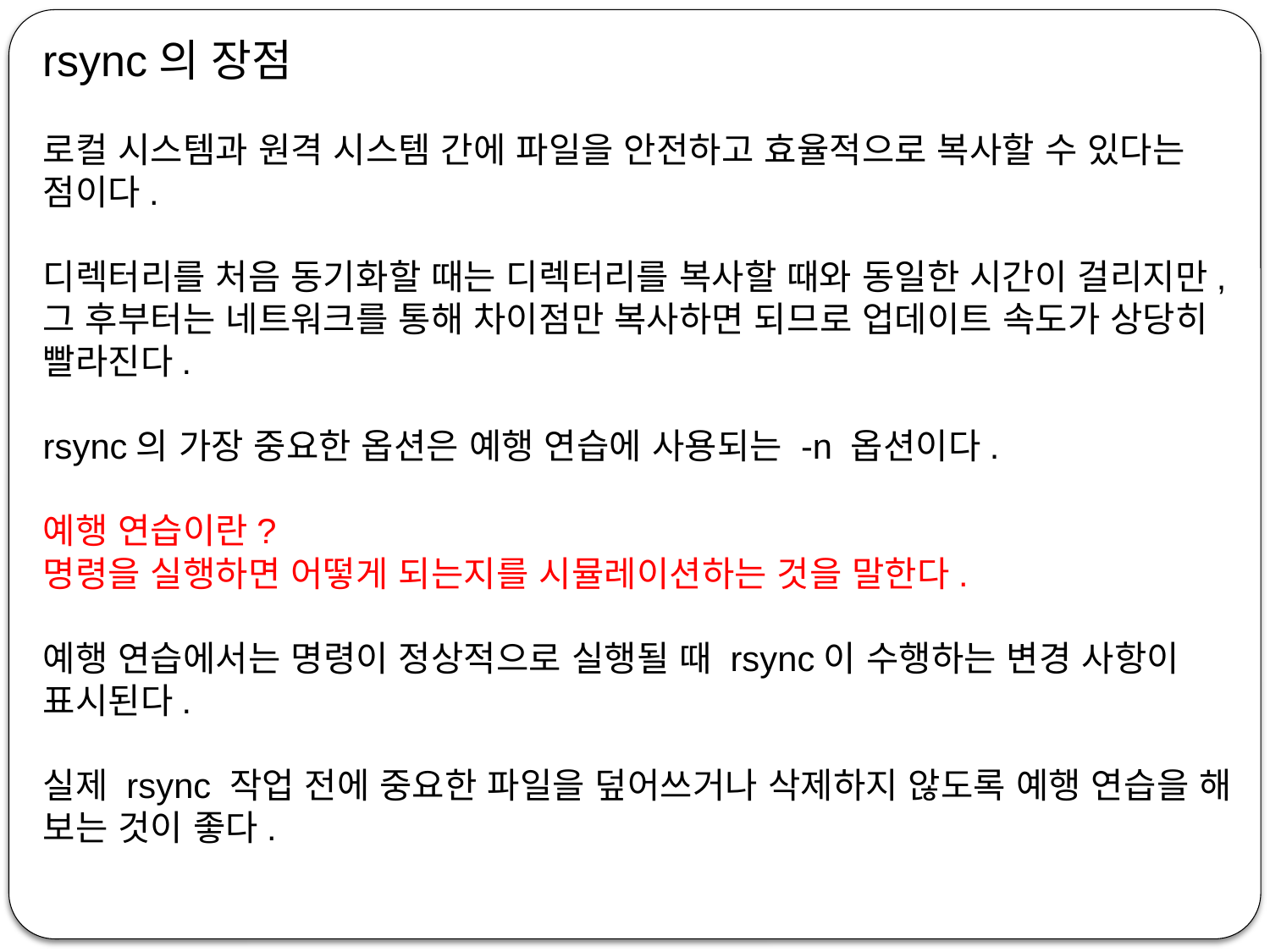

rsync의 장점

로컬 시스템과 원격 시스템 간에 파일을 안전하고 효율적으로 복사할 수 있다는 점이다.

디렉터리를 처음 동기화할 때는 디렉터리를 복사할 때와 동일한 시간이 걸리지만, 그 후부터는 네트워크를 통해 차이점만 복사하면 되므로 업데이트 속도가 상당히 빨라진다.

rsync의 가장 중요한 옵션은 예행 연습에 사용되는 -n 옵션이다.

예행 연습이란?
명령을 실행하면 어떻게 되는지를 시뮬레이션하는 것을 말한다.

예행 연습에서는 명령이 정상적으로 실행될 때 rsync이 수행하는 변경 사항이 표시된다.

실제 rsync 작업 전에 중요한 파일을 덮어쓰거나 삭제하지 않도록 예행 연습을 해 보는 것이 좋다.